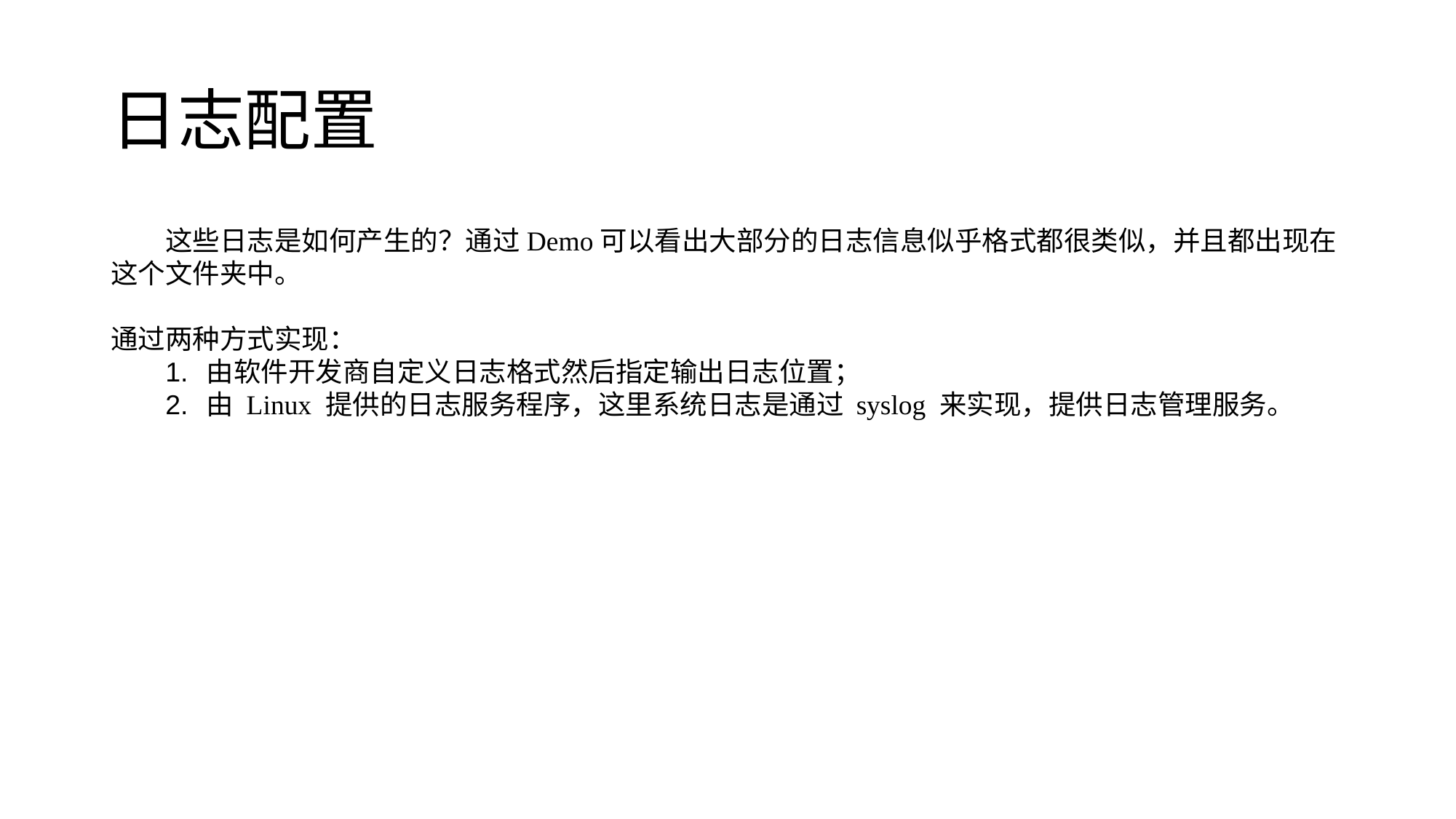

# 日志配置
这些日志是如何产生的？通过Demo可以看出大部分的日志信息似乎格式都很类似，并且都出现在这个文件夹中。

通过两种方式实现：
由软件开发商自定义日志格式然后指定输出日志位置；
由 Linux 提供的日志服务程序，这里系统日志是通过 syslog 来实现，提供日志管理服务。